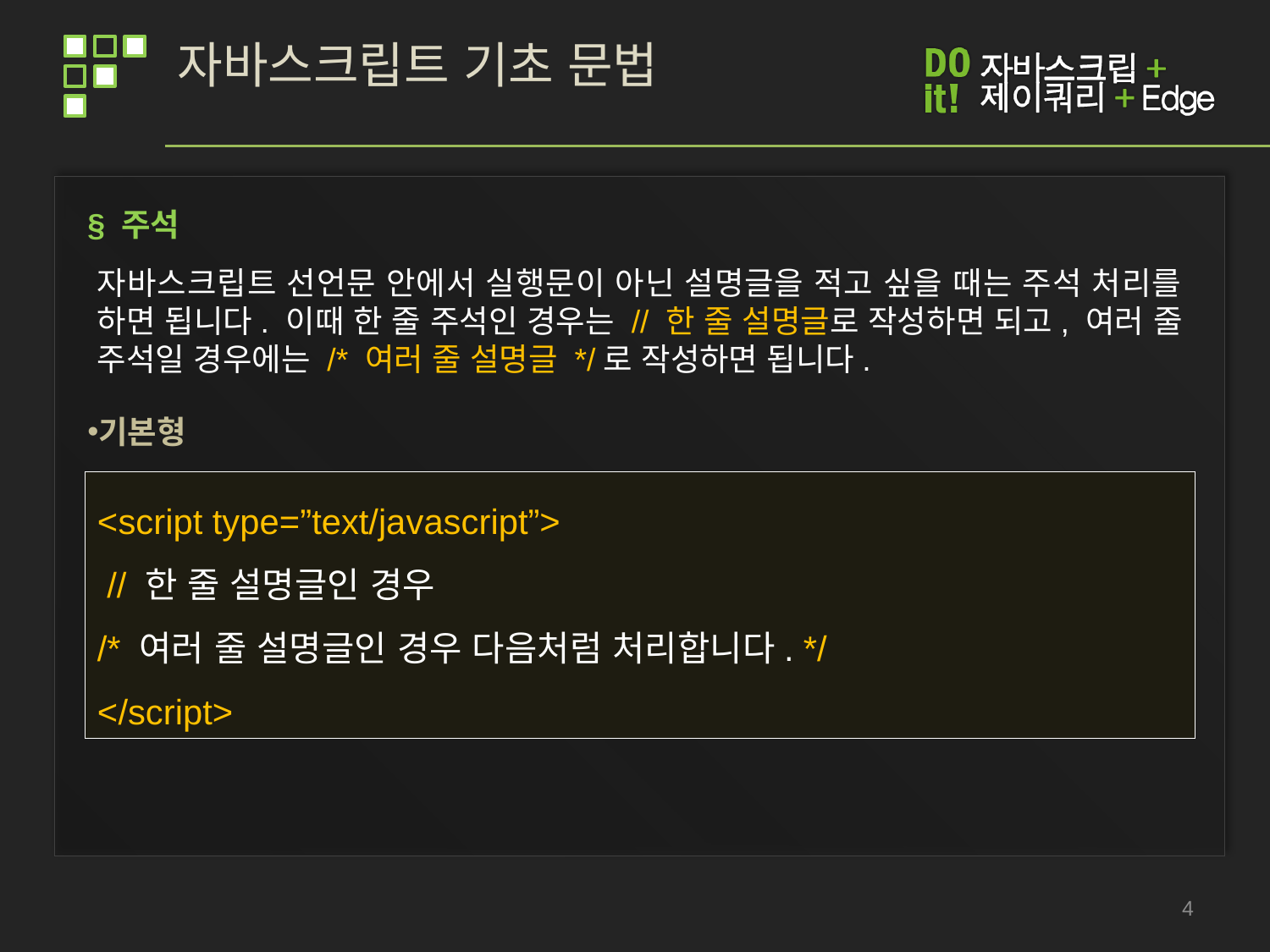

# 자바스크립트 기초 문법
§ 주석
자바스크립트 선언문 안에서 실행문이 아닌 설명글을 적고 싶을 때는 주석 처리를 하면 됩니다. 이때 한 줄 주석인 경우는 // 한 줄 설명글로 작성하면 되고, 여러 줄 주석일 경우에는 /* 여러 줄 설명글 */로 작성하면 됩니다.
기본형
<script type=”text/javascript”>
 // 한 줄 설명글인 경우
/* 여러 줄 설명글인 경우 다음처럼 처리합니다. */
</script>
4